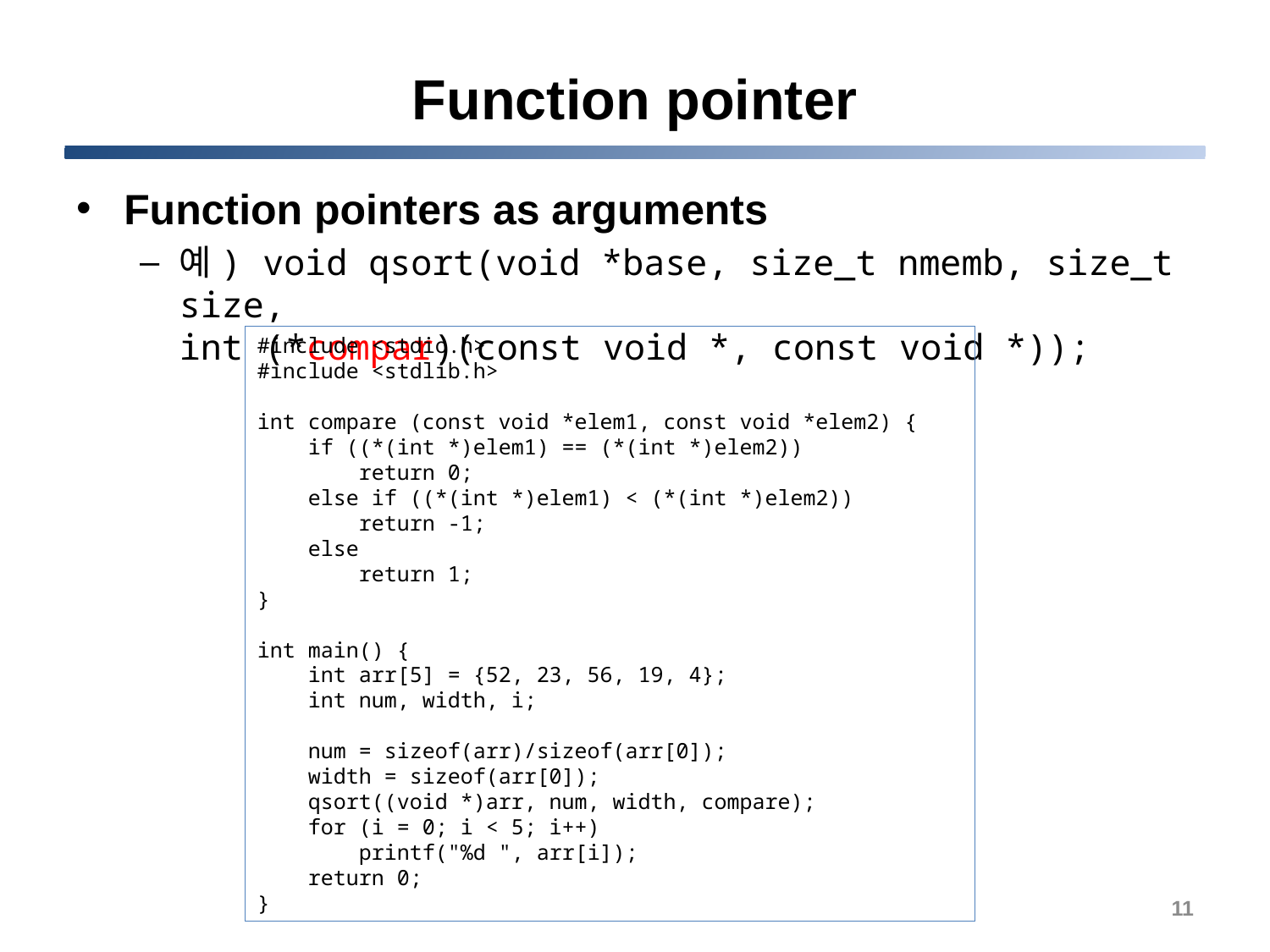

# Function pointer
Function pointers as arguments
예) void qsort(void *base, size_t nmemb, size_t size,
int (*compar)(const void *, const void *));

#include <stdio.h>
#include <stdlib.h>

int compare (const void *elem1, const void *elem2) {
    if ((*(int *)elem1) == (*(int *)elem2))
        return 0;
    else if ((*(int *)elem1) < (*(int *)elem2))
        return -1;
    else
        return 1;
}

int main() {
    int arr[5] = {52, 23, 56, 19, 4};
    int num, width, i;

    num = sizeof(arr)/sizeof(arr[0]);
    width = sizeof(arr[0]);
    qsort((void *)arr, num, width, compare);
    for (i = 0; i < 5; i++)
        printf("%d ", arr[i]);
    return 0;
}
11